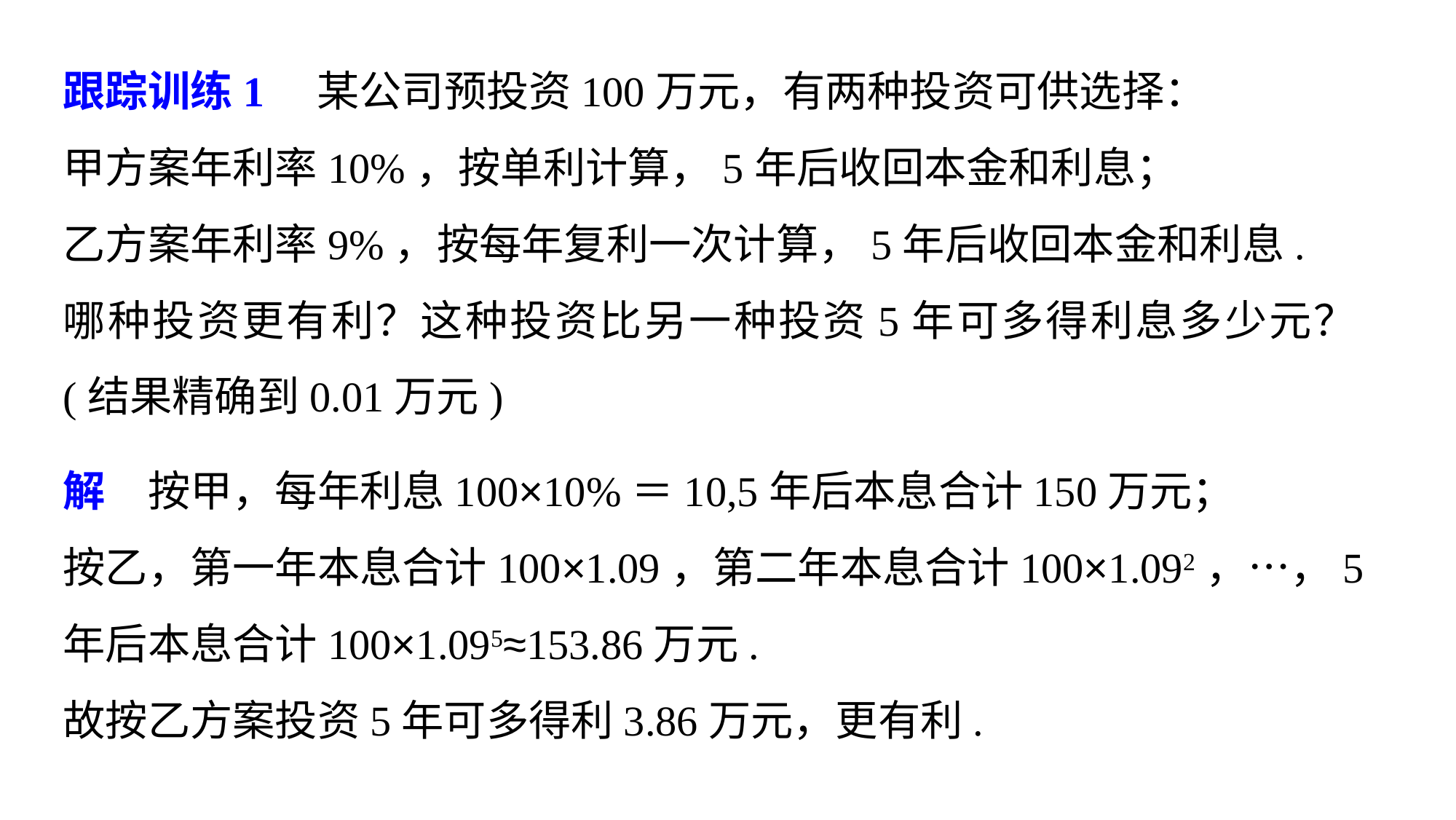

跟踪训练1　某公司预投资100万元，有两种投资可供选择：
甲方案年利率10%，按单利计算，5年后收回本金和利息；
乙方案年利率9%，按每年复利一次计算，5年后收回本金和利息.
哪种投资更有利？这种投资比另一种投资5年可多得利息多少元？(结果精确到0.01万元)
解　按甲，每年利息100×10%＝10,5年后本息合计150万元；
按乙，第一年本息合计100×1.09，第二年本息合计100×1.092，…，5年后本息合计100×1.095≈153.86万元.
故按乙方案投资5年可多得利3.86万元，更有利.